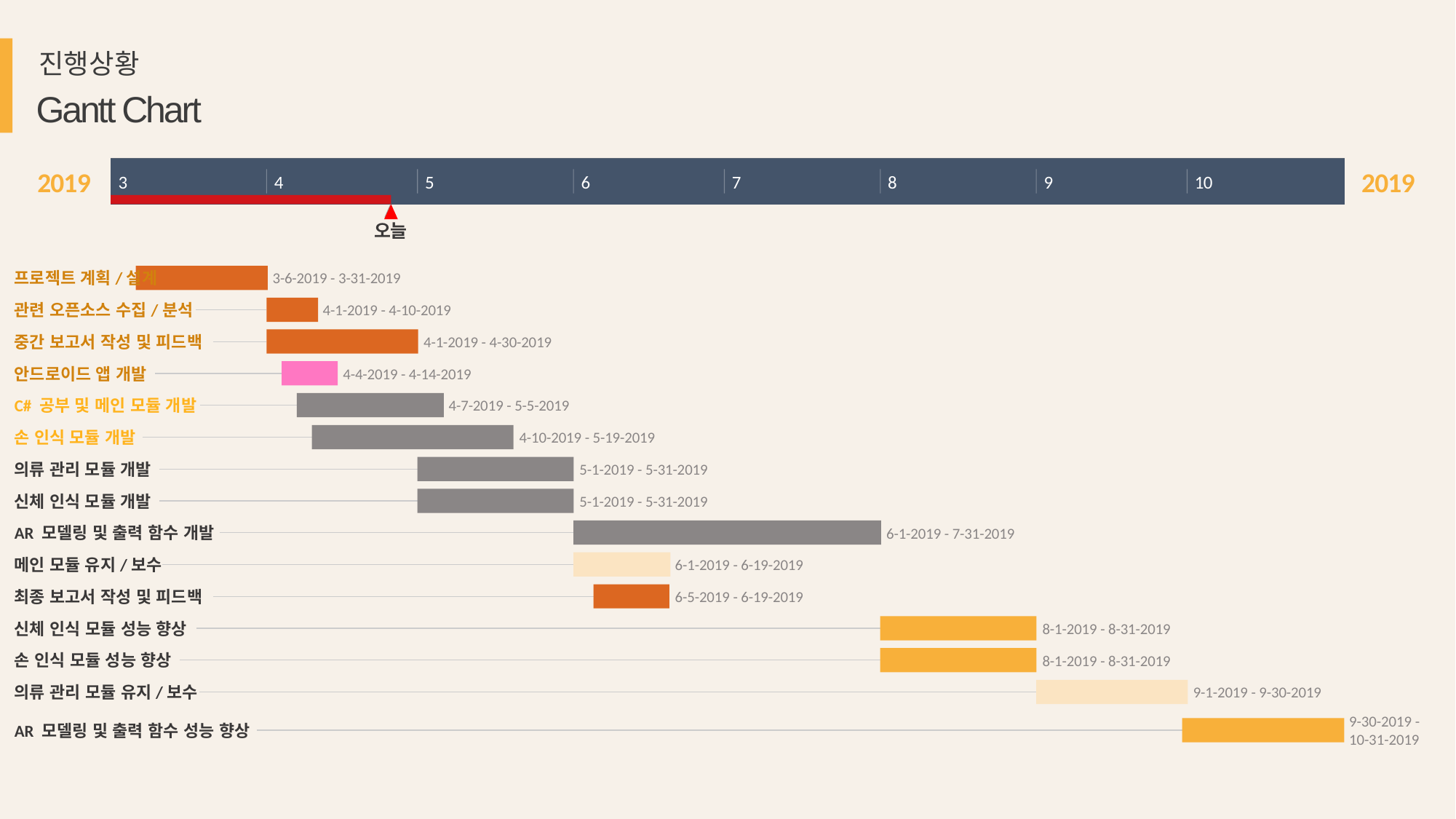

진행상황
Gantt Chart

2019
2019
3
4
5
6
7
8
9
10

오늘

프로젝트 계획/설계
3-6-2019 - 3-31-2019

관련 오픈소스 수집/분석
4-1-2019 - 4-10-2019

중간 보고서 작성 및 피드백
4-1-2019 - 4-30-2019

안드로이드 앱 개발
4-4-2019 - 4-14-2019

C# 공부 및 메인 모듈 개발
4-7-2019 - 5-5-2019

손 인식 모듈 개발
4-10-2019 - 5-19-2019

의류 관리 모듈 개발
5-1-2019 - 5-31-2019

신체 인식 모듈 개발
5-1-2019 - 5-31-2019

AR 모델링 및 출력 함수 개발
6-1-2019 - 7-31-2019

메인 모듈 유지/보수
6-1-2019 - 6-19-2019

최종 보고서 작성 및 피드백
6-5-2019 - 6-19-2019

신체 인식 모듈 성능 향상
8-1-2019 - 8-31-2019

손 인식 모듈 성능 향상
8-1-2019 - 8-31-2019

의류 관리 모듈 유지/보수
9-1-2019 - 9-30-2019
9-30-2019 - 10-31-2019

AR 모델링 및 출력 함수 성능 향상